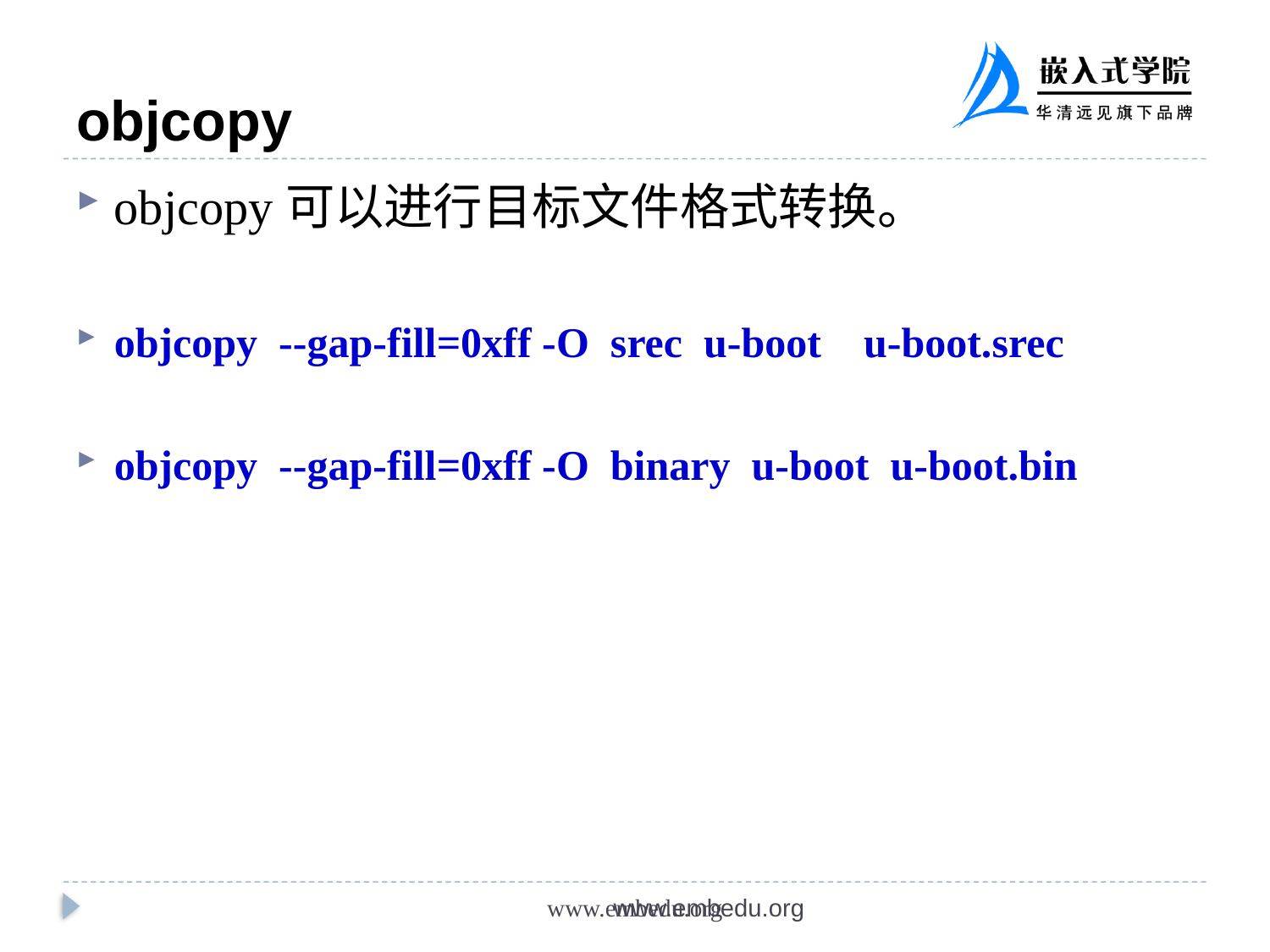

# objcopy
objcopy可以进行目标文件格式转换。

objcopy  --gap-fill=0xff -O  srec  u-boot    u-boot.srec

objcopy  --gap-fill=0xff -O  binary  u-boot  u-boot.bin

www.embedu.org
www.embedu.org